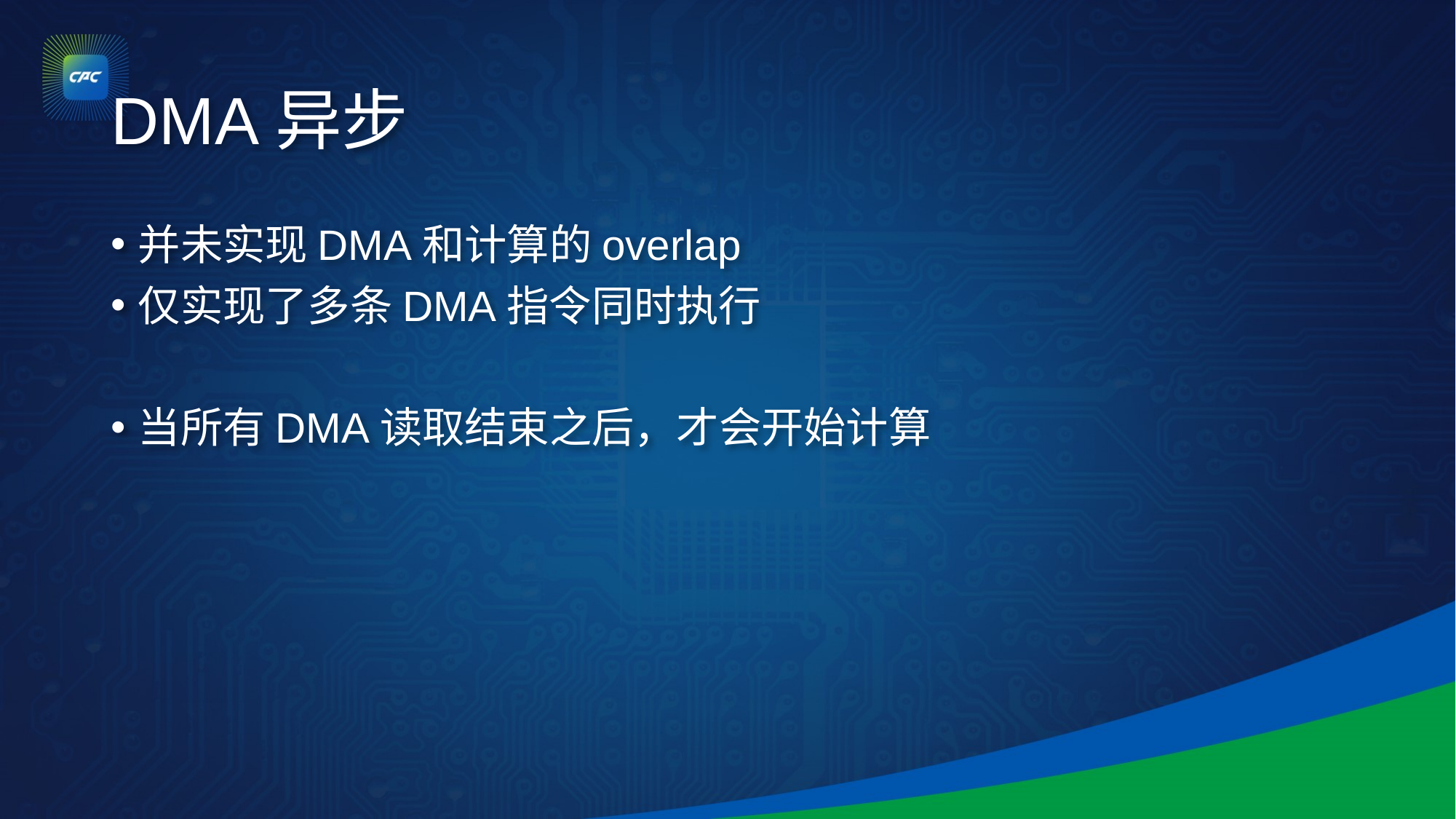

# DMA异步
并未实现DMA和计算的overlap
仅实现了多条DMA指令同时执行

当所有DMA读取结束之后，才会开始计算